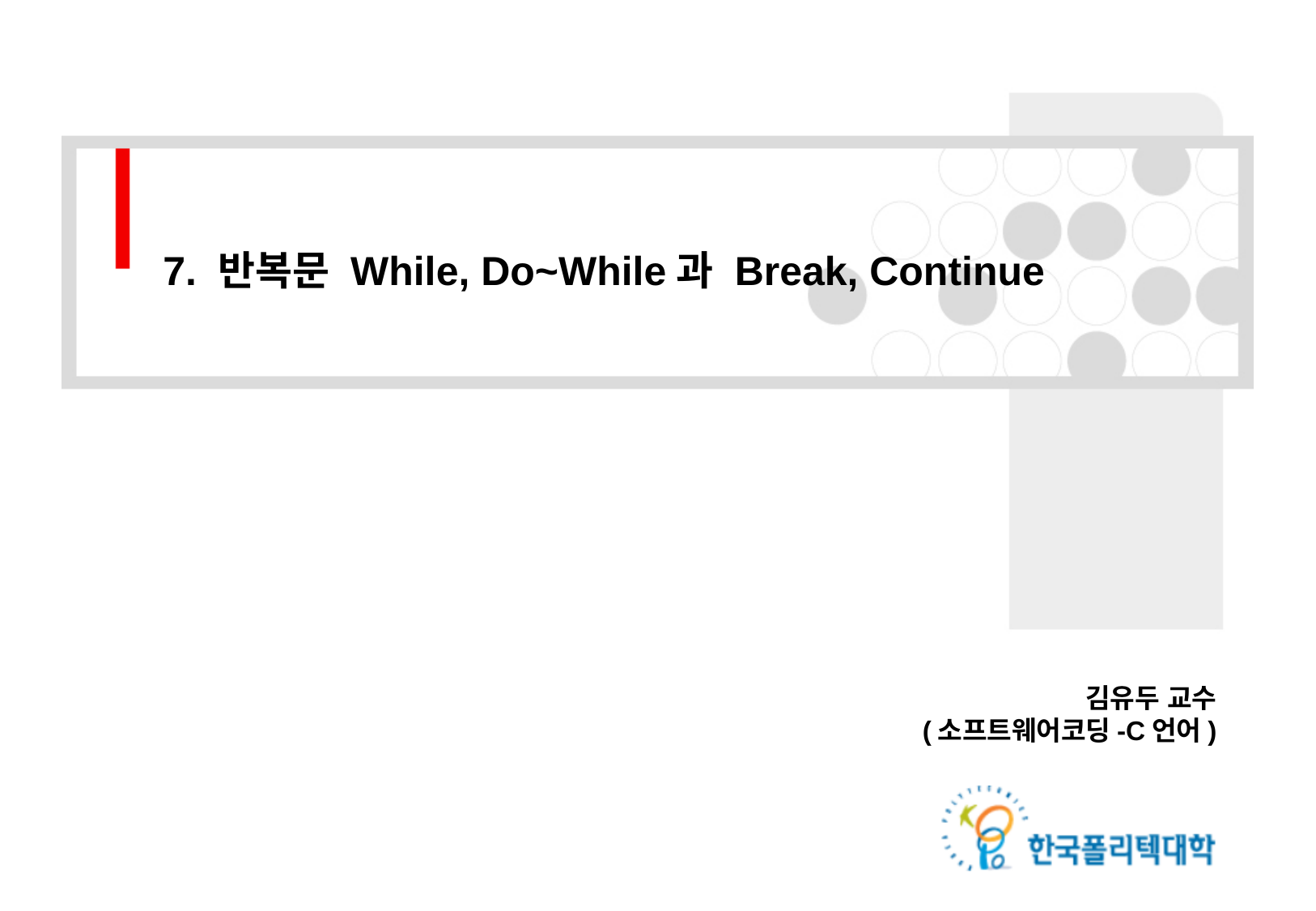

7. 반복문 While, Do~While과 Break, Continue
김유두 교수
(소프트웨어코딩-C언어)